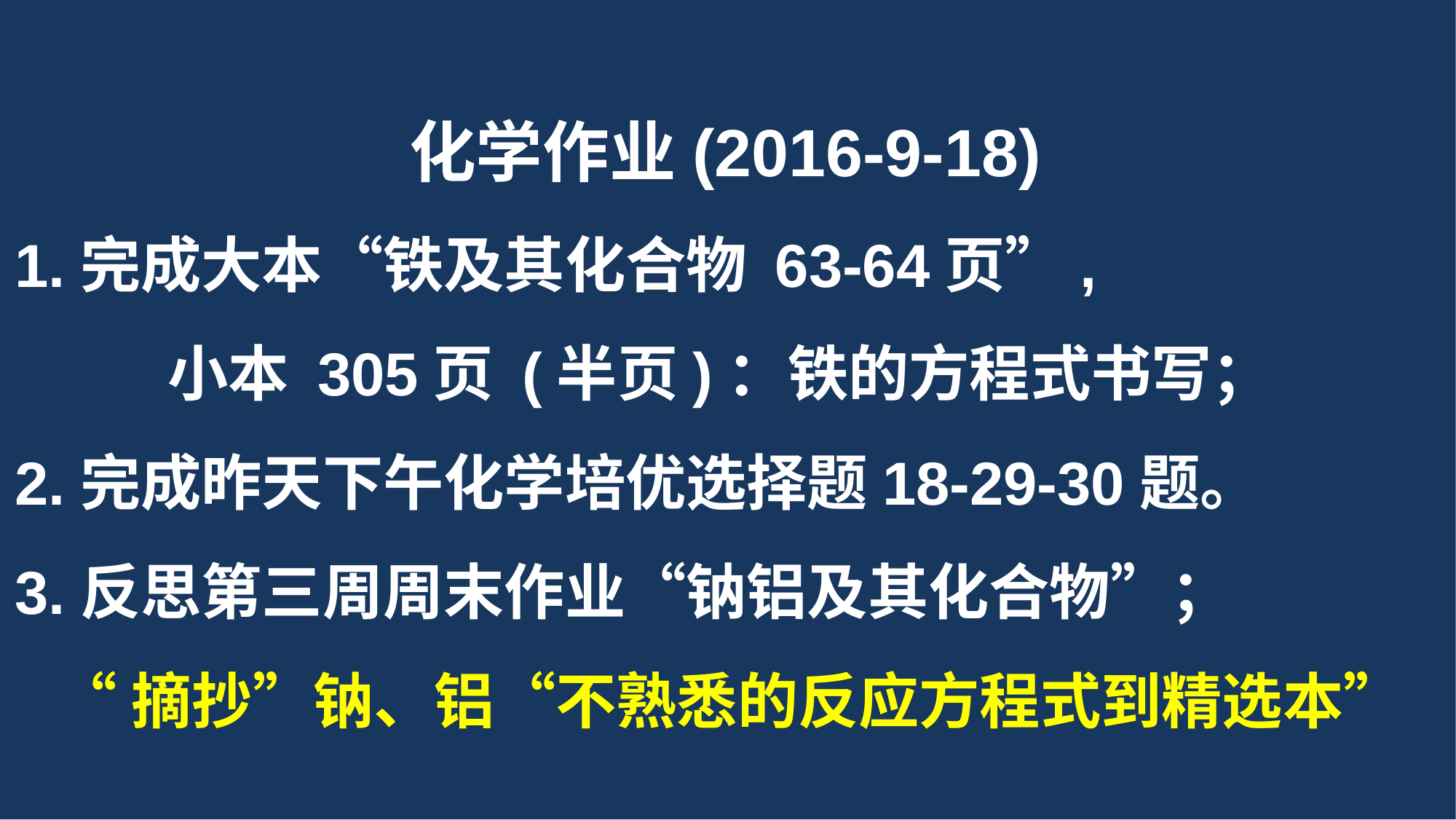

化学作业(2016-9-18)
1.完成大本“铁及其化合物 63-64页”,
          小本 305页 (半页)：铁的方程式书写；
2.完成昨天下午化学培优选择题18-29-30题。
3.反思第三周周末作业“钠铝及其化合物”；
   “摘抄”钠、铝“不熟悉的反应方程式到精选本”